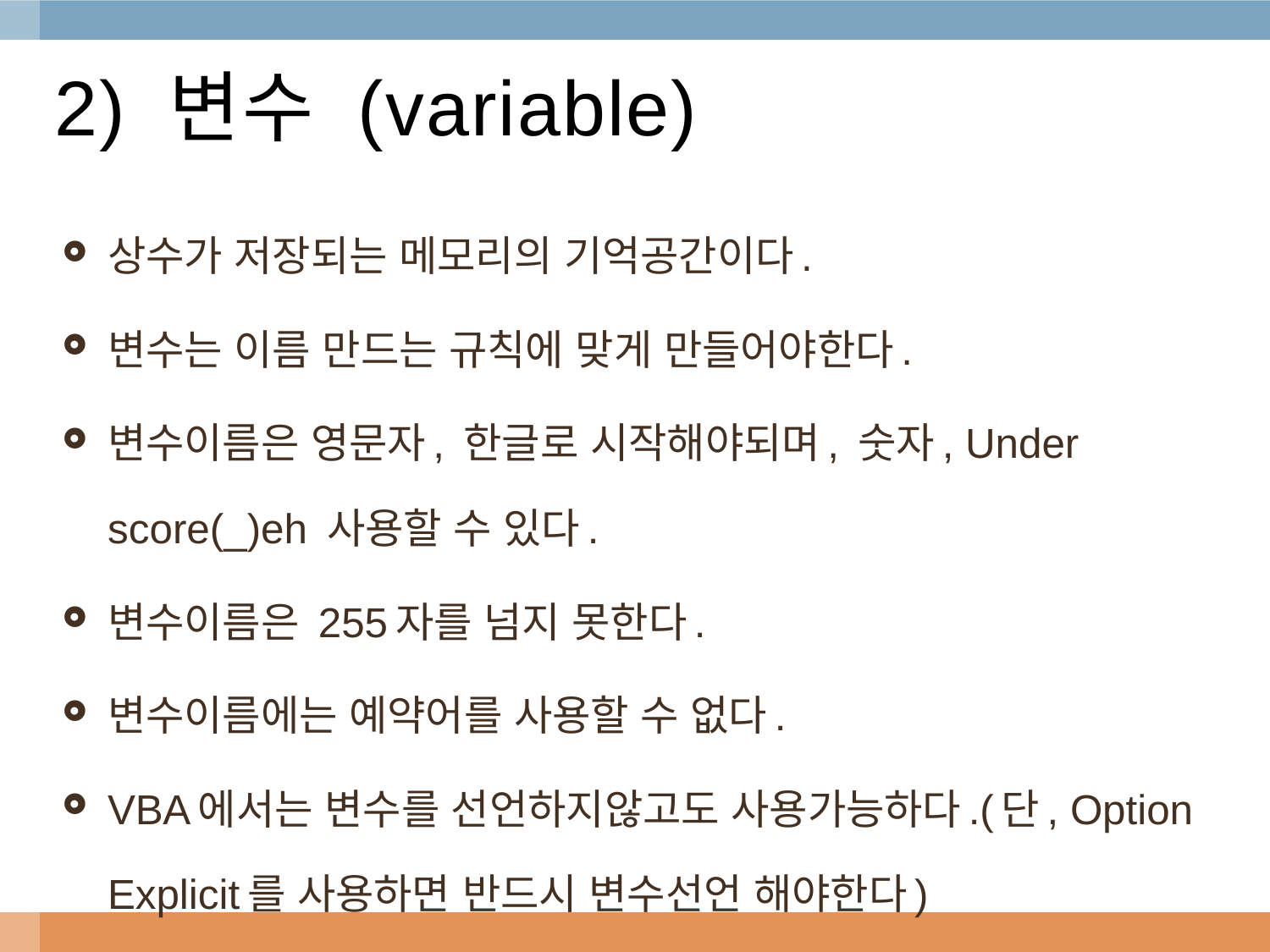

# 2) 변수 (variable)
상수가 저장되는 메모리의 기억공간이다.
변수는 이름 만드는 규칙에 맞게 만들어야한다.
변수이름은 영문자, 한글로 시작해야되며, 숫자, Under score(_)eh 사용할 수 있다.
변수이름은 255자를 넘지 못한다.
변수이름에는 예약어를 사용할 수 없다.
VBA에서는 변수를 선언하지않고도 사용가능하다.(단, Option Explicit를 사용하면 반드시 변수선언 해야한다)